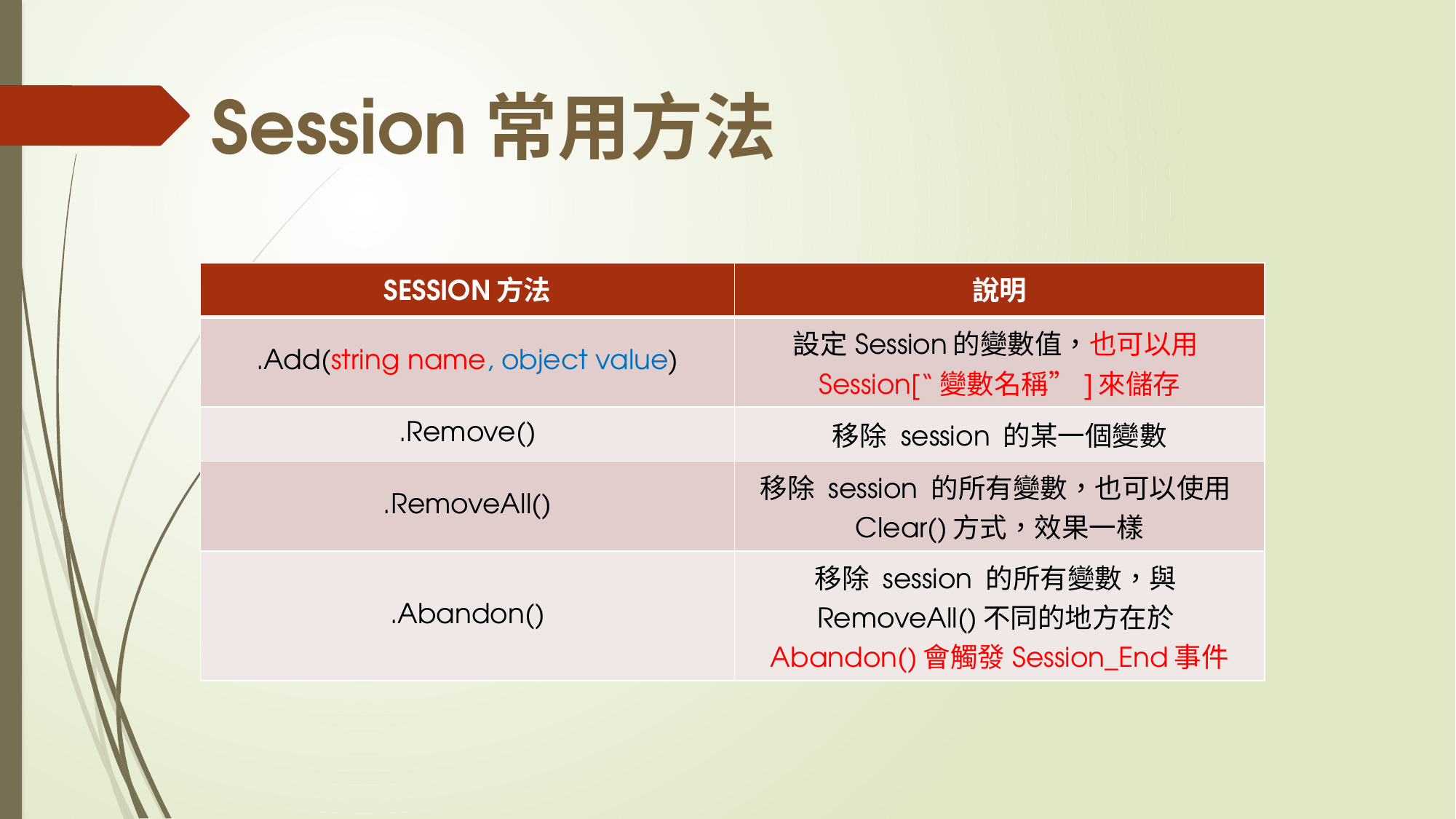

# Session常用方法
| SESSION方法 | 說明 |
| --- | --- |
| .Add(string name, object value) | 設定Session的變數值，也可以用Session[“變數名稱”]來儲存 |
| .Remove() | 移除 session 的某一個變數 |
| .RemoveAll() | 移除 session 的所有變數，也可以使用Clear()方式，效果一樣 |
| .Abandon() | 移除 session 的所有變數，與RemoveAll()不同的地方在於Abandon()會觸發Session\_End事件 |